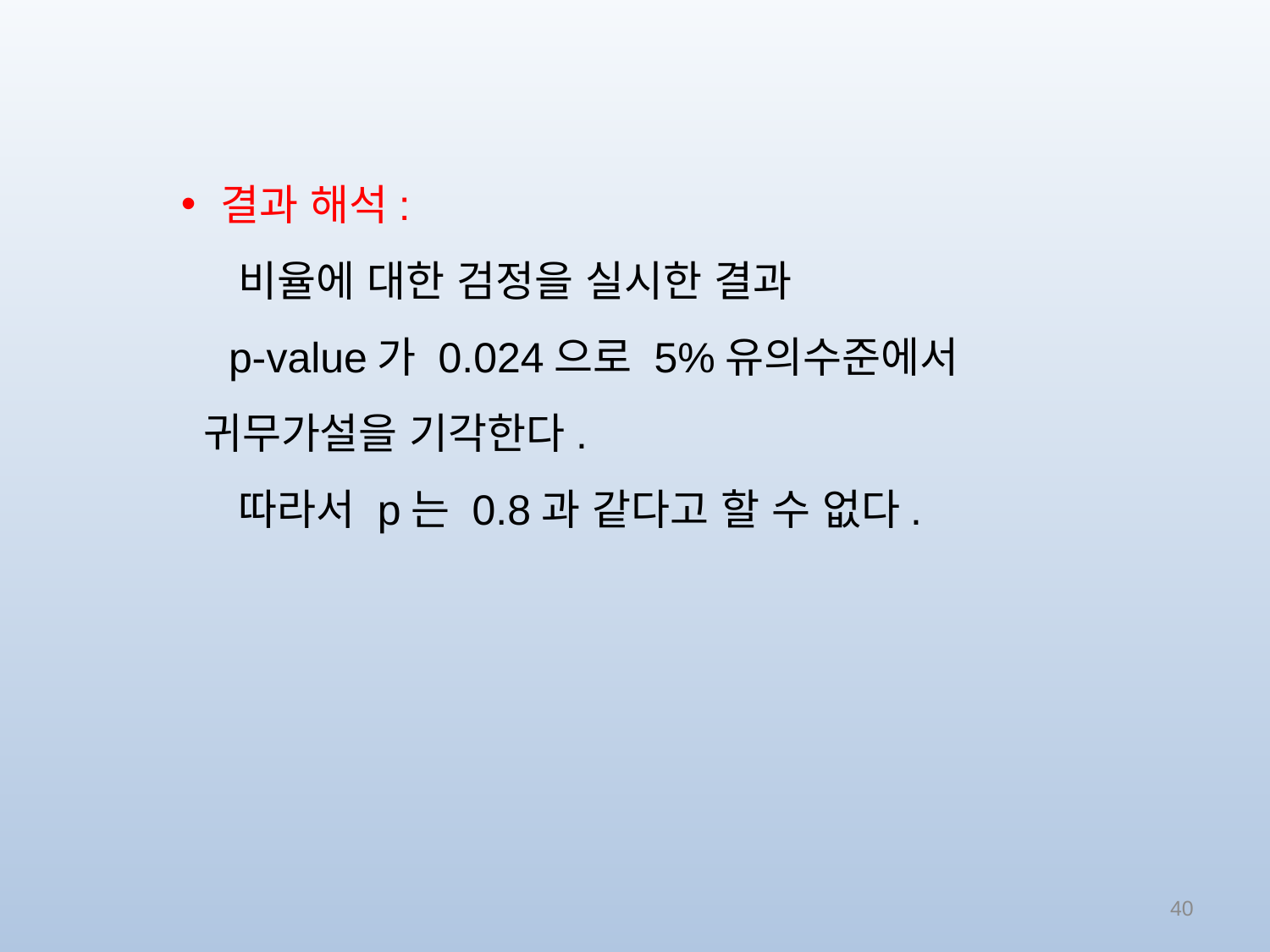

결과 해석:
    비율에 대한 검정을 실시한 결과
    p-value가 0.024으로 5%유의수준에서
 귀무가설을 기각한다.
    따라서 p는 0.8과 같다고 할 수 없다.
40